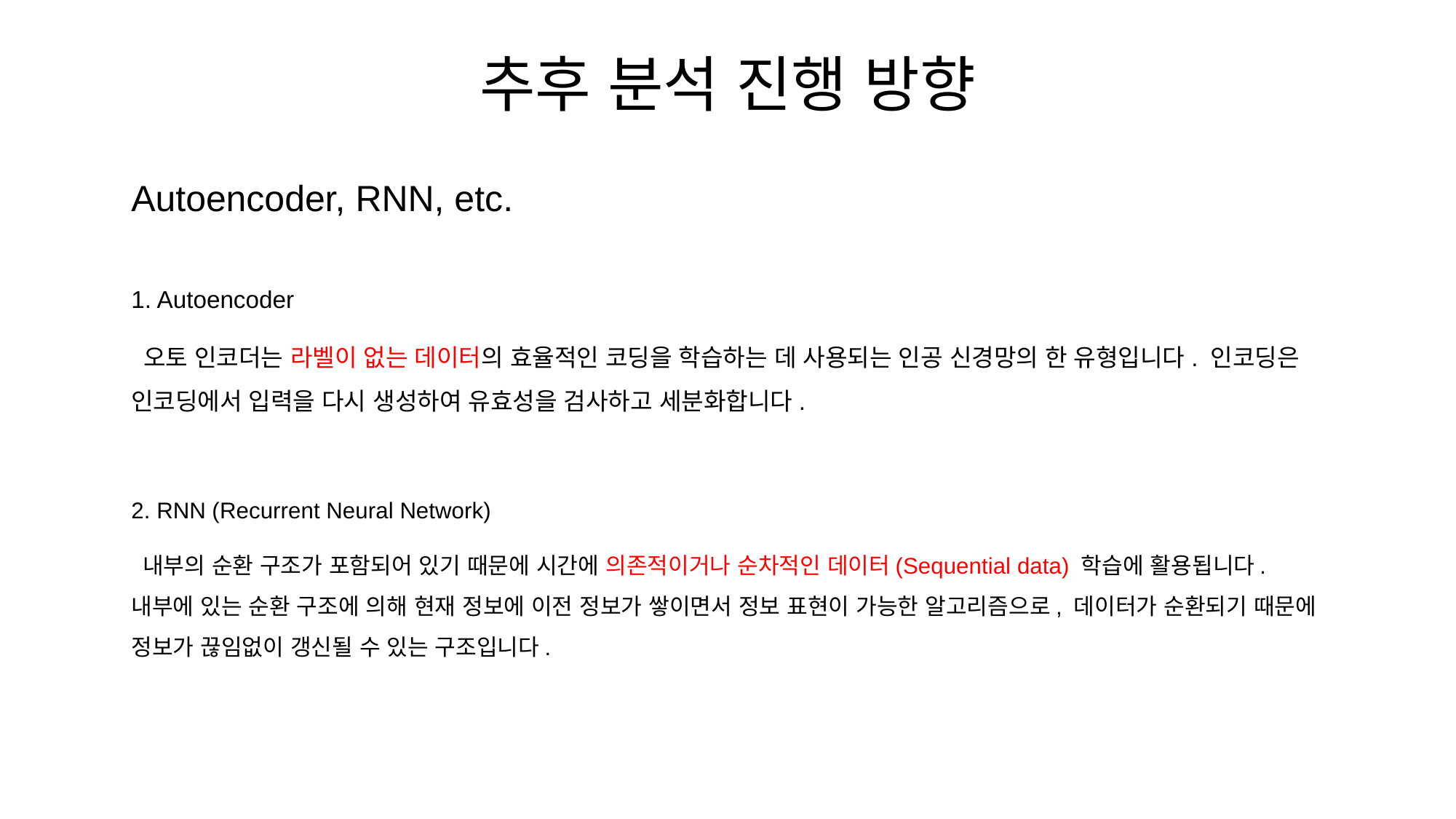

# 추후 분석 진행 방향
Autoencoder, RNN, etc.
1. Autoencoder
 오토 인코더는 라벨이 없는 데이터의 효율적인 코딩을 학습하는 데 사용되는 인공 신경망의 한 유형입니다. 인코딩은 인코딩에서 입력을 다시 생성하여 유효성을 검사하고 세분화합니다.
2. RNN (Recurrent Neural Network)
 내부의 순환 구조가 포함되어 있기 때문에 시간에 의존적이거나 순차적인 데이터(Sequential data) 학습에 활용됩니다. 내부에 있는 순환 구조에 의해 현재 정보에 이전 정보가 쌓이면서 정보 표현이 가능한 알고리즘으로, 데이터가 순환되기 때문에 정보가 끊임없이 갱신될 수 있는 구조입니다.